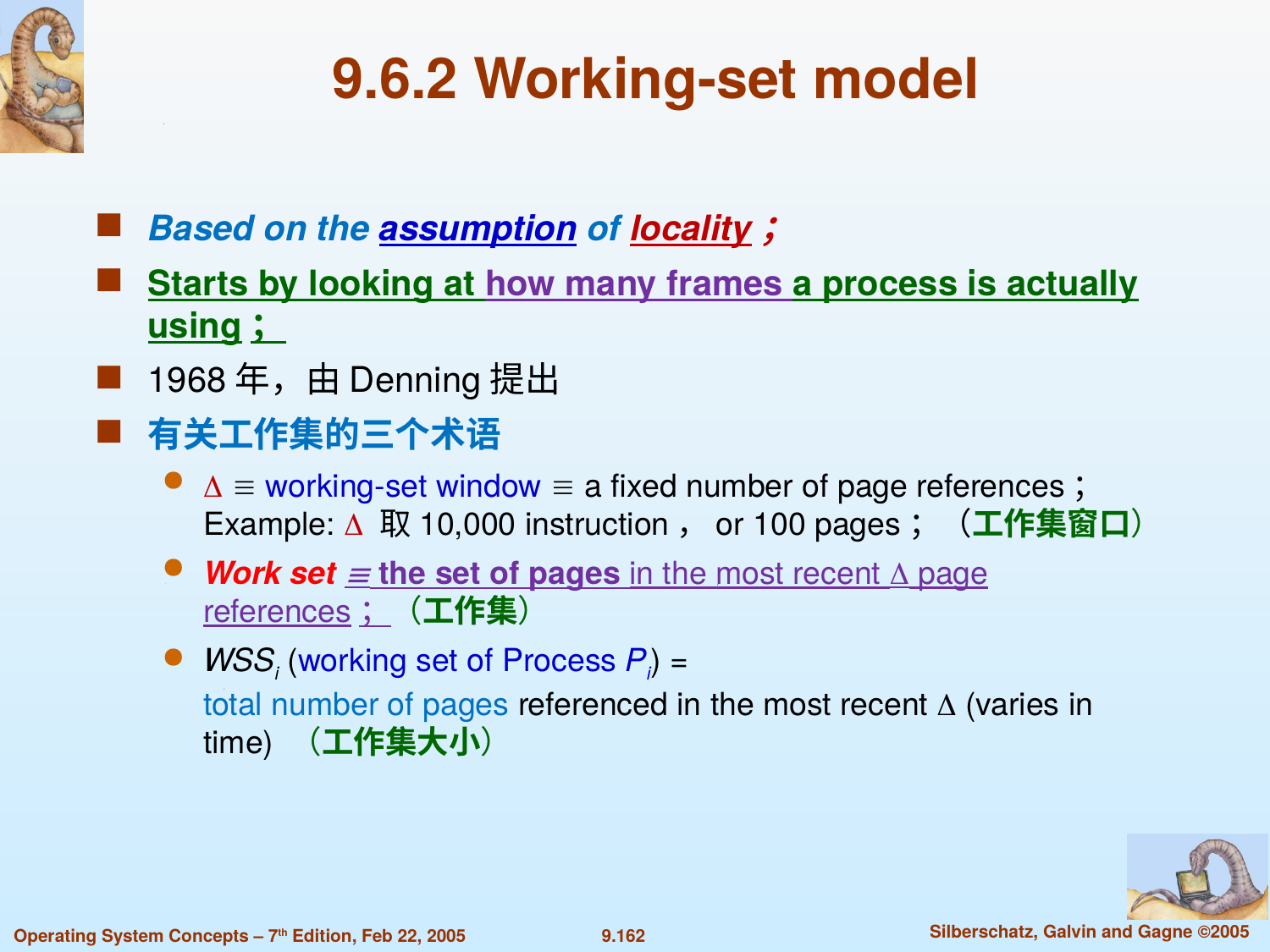

9.6.2 Working-set model
Based on the assumption of locality；
Starts by looking at how many frames a process is actually using；
1968年，由Denning提出
有关工作集的三个术语
Δ ≡ working-set window ≡ a fixed number of page references；
Example: Δ 取10,000 instruction，or 100 pages；（工作集窗口）
Work set ≡ the set of pages in the most recent Δ page references；（工作集）
WSSi (working set of Process Pi) =
total number of pages referenced in the most recent Δ (varies in time) （工作集大小）